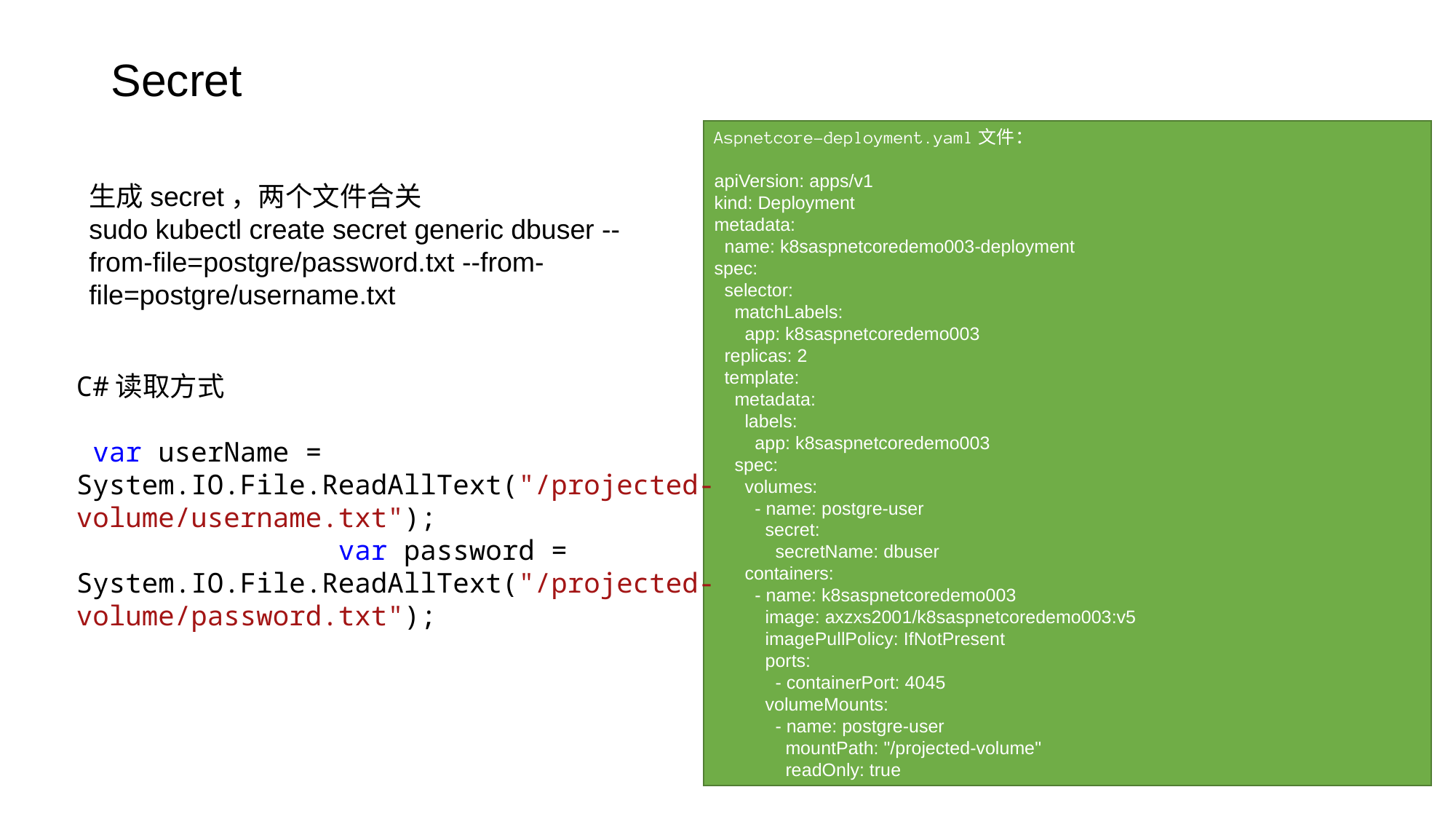

# Secret
Aspnetcore-deployment.yaml文件：

apiVersion: apps/v1
kind: Deployment
metadata:
  name: k8saspnetcoredemo003-deployment
spec:
  selector:
    matchLabels:
      app: k8saspnetcoredemo003
  replicas: 2
  template:
    metadata:
      labels:
        app: k8saspnetcoredemo003
    spec:
      volumes:
        - name: postgre-user
          secret:
            secretName: dbuser
      containers:
        - name: k8saspnetcoredemo003
          image: axzxs2001/k8saspnetcoredemo003:v5
          imagePullPolicy: IfNotPresent
          ports:
            - containerPort: 4045
          volumeMounts:
            - name: postgre-user
              mountPath: "/projected-volume"
              readOnly: true
生成secret，两个文件合关
sudo kubectl create secret generic dbuser --from-file=postgre/password.txt --from-file=postgre/username.txt
C#读取方式

 var userName = System.IO.File.ReadAllText("/projected-volume/username.txt");
                var password = System.IO.File.ReadAllText("/projected-volume/password.txt");